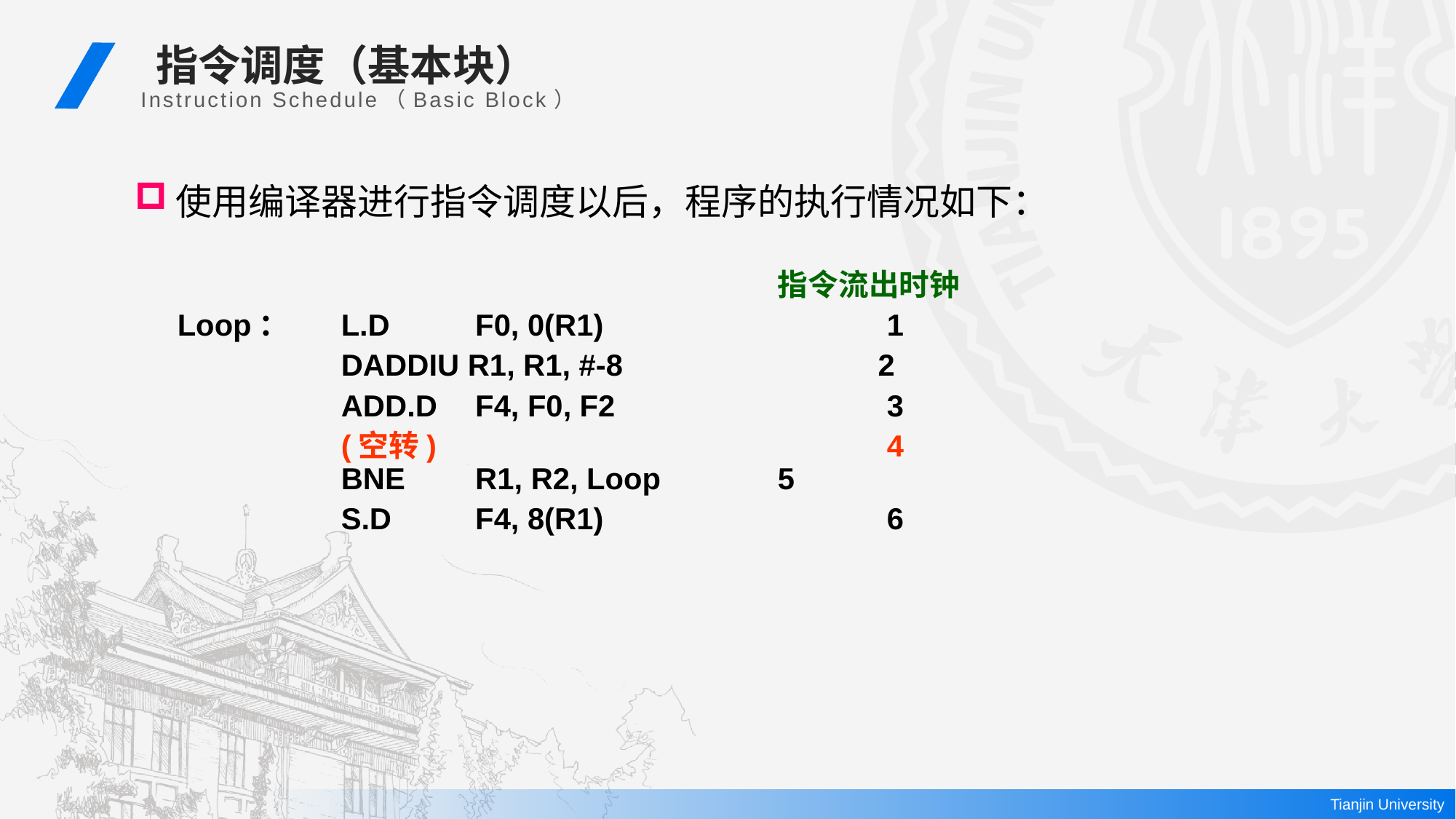

指令调度（基本块）
   Instruction Schedule（Basic Block）
使用编译器进行指令调度以后，程序的执行情况如下：
						指令流出时钟
Loop：	L.D	   F0, 0(R1)			1
		DADDIU R1, R1, #-8		            2
		ADD.D	   F4, F0, F2			3
		(空转)					4		BNE	   R1, R2, Loop		5
		S.D	   F4, 8(R1)			6